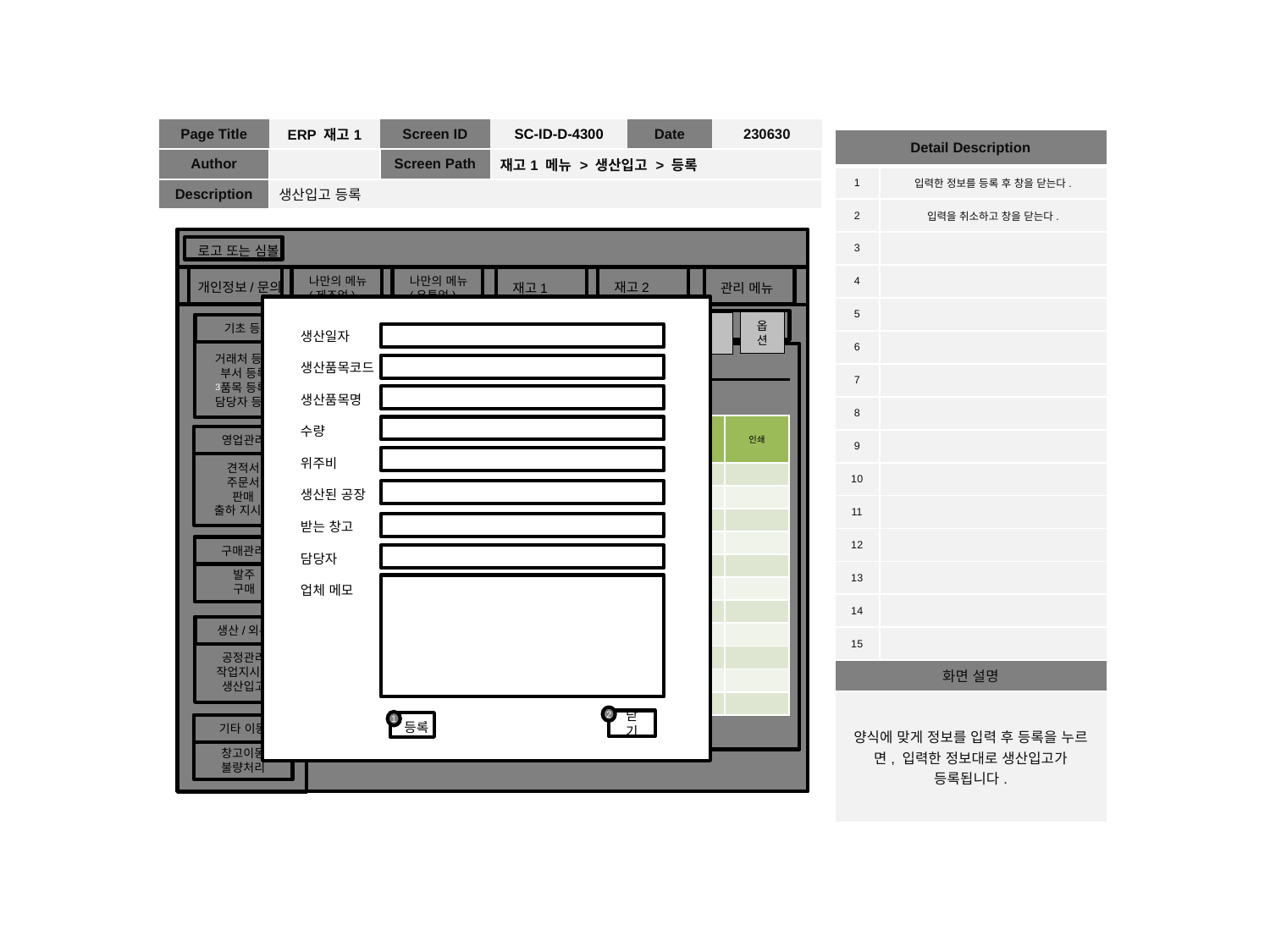

| Page Title | ERP 재고1 | Screen ID | SC-ID-D-4300 | Date | 230630 |
| --- | --- | --- | --- | --- | --- |
| Author |  | Screen Path | 재고1 메뉴 > 생산입고 > 등록 |  |  |
| Description | 생산입고 등록 |  |  |  |  |
| Detail Description |  |
| --- | --- |
| 1 | 입력한 정보를 등록 후 창을 닫는다. |
| 2 | 입력을 취소하고 창을 닫는다. |
| 3 |  |
| 4 |  |
| 5 |  |
| 6 |  |
| 7 |  |
| 8 |  |
| 9 |  |
| 10 |  |
| 11 |  |
| 12 |  |
| 13 |  |
| 14 |  |
| 15 |  |
| 화면 설명 |  |
| 양식에 맞게 정보를 입력 후 등록을 누르면, 입력한 정보대로 생산입고가 등록됩니다. |  |

로고 또는 심볼

나만의 메뉴(제조업)
나만의 메뉴(유통업)
재고2 메뉴
개인정보/문의
재고1 메뉴
관리 메뉴

옵션

검색
생산입고 조회

기초 등록
생산일자

생산품목코드

생산품목명

수량

위주비

생산된 공장

받는 창고

담당자

업체 메모

거래처 등록
부서 등록
품목 등록
담당자 등록

| 전체 | 결재중 | 미확인 | 확인 | 생산입고 이력 조회 |
| --- | --- | --- | --- | --- |
3
3
1 2 3

>
>
|  | 입고번호 | 생산된 공장명 | 받는 창고명 | 품목 | 수량 | 작업지시서 | 인쇄 |
| --- | --- | --- | --- | --- | --- | --- | --- |
|  | 0000 |  |  |  |  |  |  |
|  |  |  |  |  |  |  |  |
|  |  |  |  |  |  |  |  |
|  |  |  |  |  |  |  |  |
|  |  |  |  |  |  |  |  |
|  |  |  |  |  |  |  |  |
|  |  |  |  |  |  |  |  |
|  |  |  |  |  |  |  |  |
|  |  |  |  |  |  |  |  |
|  |  |  |  |  |  |  |  |
|  |  |  |  |  |  |  |  |

영업관리

견적서
주문서
판매
출하 지시서
1

구매관리

발주
구매

생산/외주
공정관리
작업지시서
생산입고
3
2
1
2
닫기
1

                   등록

기타 이동
창고이동
불량처리